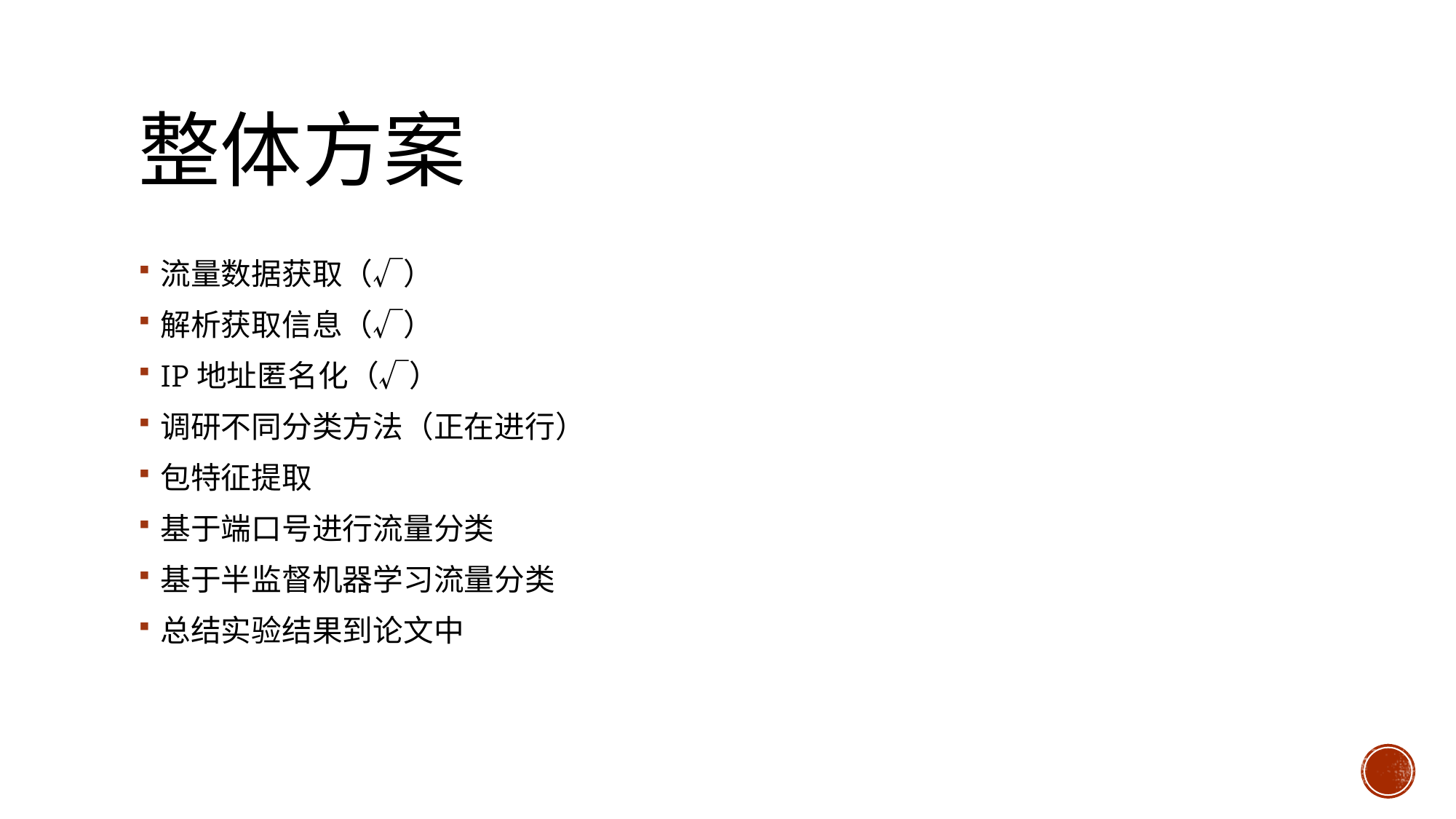

# 整体方案
流量数据获取（√）
解析获取信息（√）
IP地址匿名化（√）
调研不同分类方法（正在进行）
包特征提取
基于端口号进行流量分类
基于半监督机器学习流量分类
总结实验结果到论文中